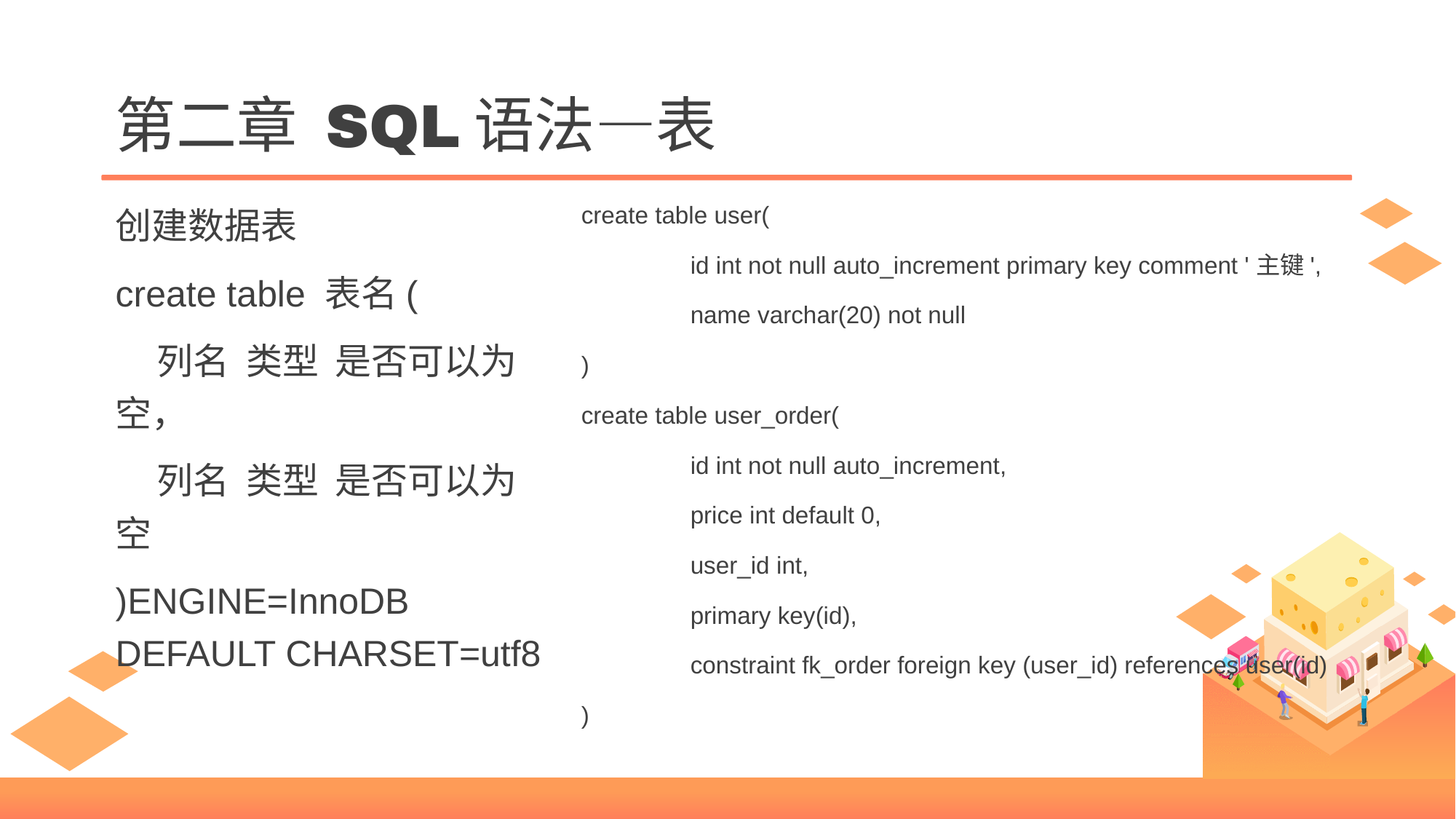

# 第二章 SQL语法—表
创建数据表
create table 表名(
    列名  类型  是否可以为空，
    列名  类型  是否可以为空
)ENGINE=InnoDB DEFAULT CHARSET=utf8

create table user(
	id int not null auto_increment primary key comment '主键',
	name varchar(20) not null
)
create table user_order(
	id int not null auto_increment,
	price int default 0,
	user_id int,
	primary key(id),
	constraint fk_order foreign key (user_id) references user(id)
)